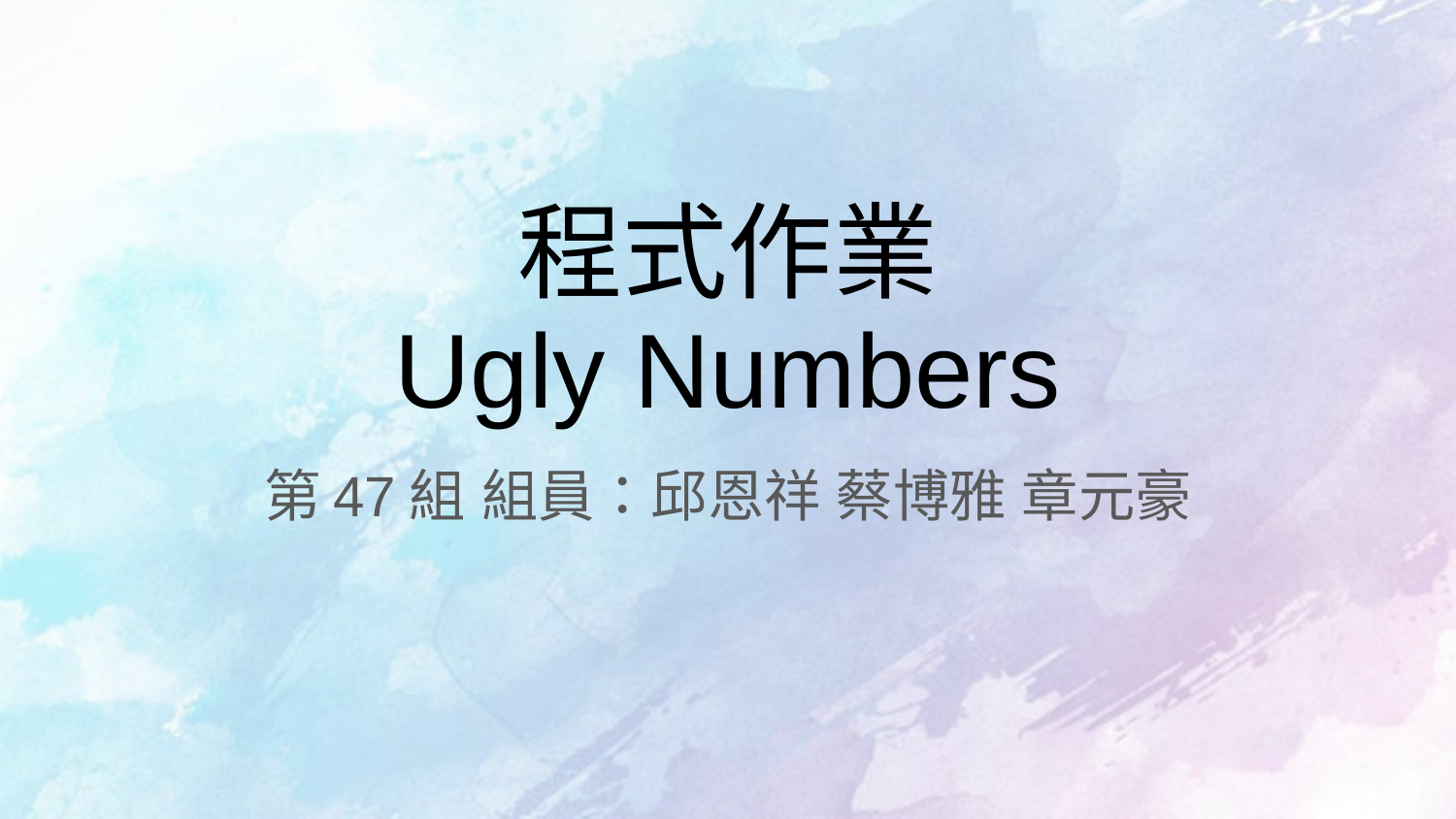

# 程式作業
Ugly Numbers
第47組 組員：邱恩祥 蔡博雅 章元豪